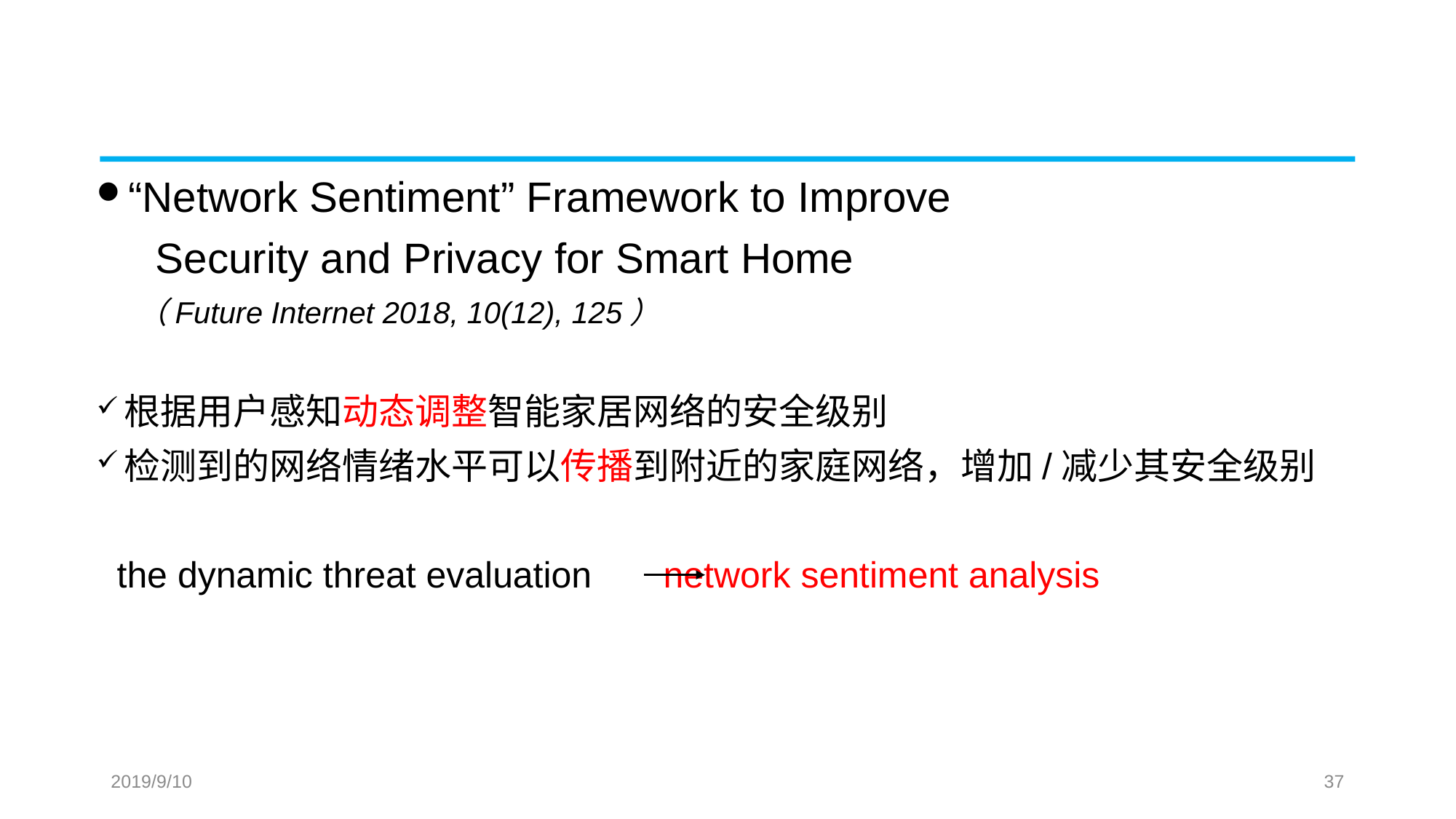

#
“Network Sentiment” Framework to Improve
     Security and Privacy for Smart Home
     （Future Internet 2018, 10(12), 125）

根据用户感知动态调整智能家居网络的安全级别
检测到的网络情绪水平可以传播到附近的家庭网络，增加/减少其安全级别

  the dynamic threat evaluation       network sentiment analysis
2019/9/10
37